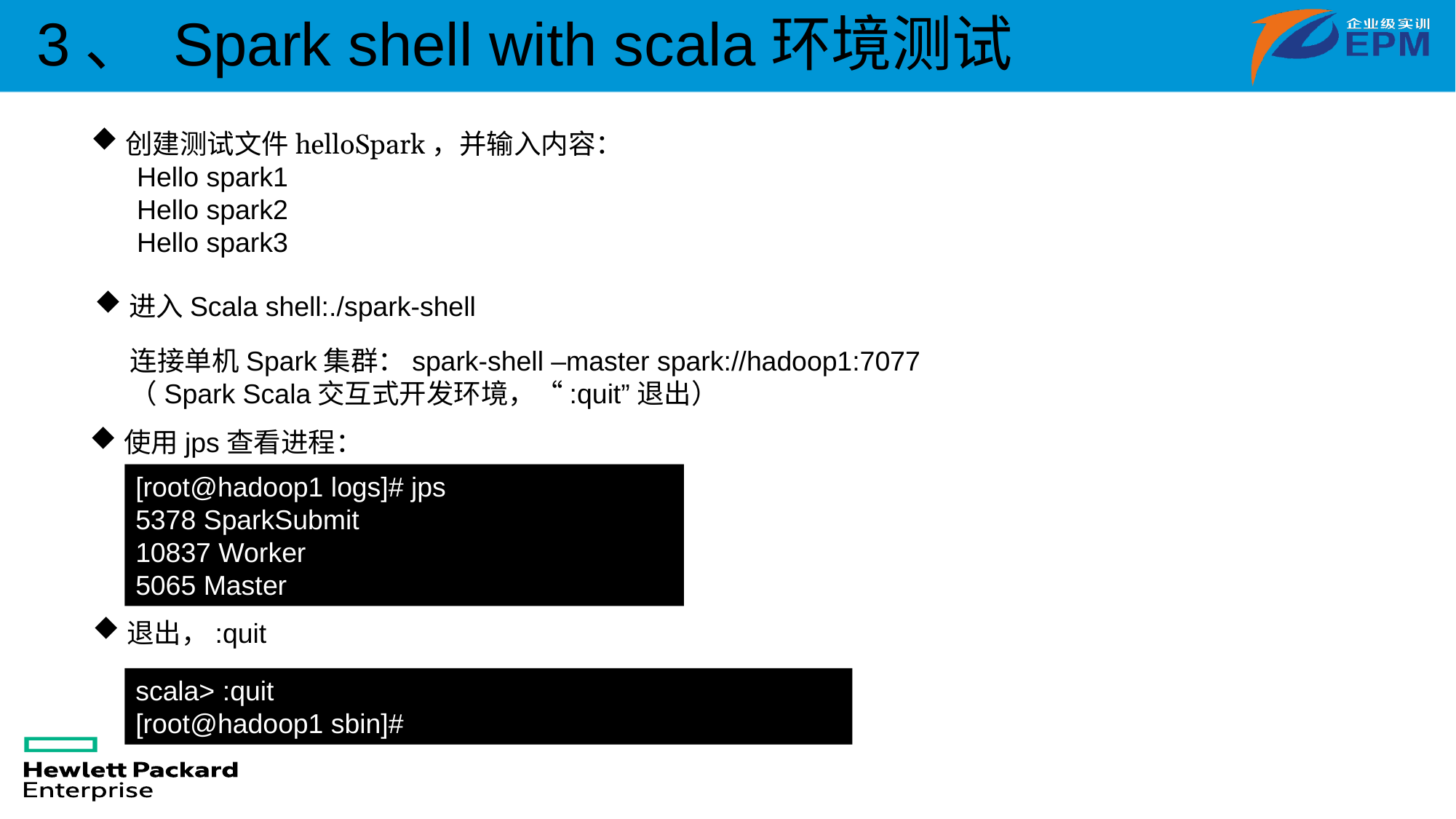

3、 Spark shell with scala环境测试
创建测试文件helloSpark，并输入内容：
      Hello spark1
      Hello spark2
      Hello spark3
进入Scala shell:./spark-shell
连接单机Spark集群：spark-shell –master spark://hadoop1:7077
（Spark Scala交互式开发环境，“:quit”退出）
使用jps查看进程：
[root@hadoop1 logs]# jps
5378 SparkSubmit
10837 Worker
5065 Master
退出，:quit
scala> :quit
[root@hadoop1 sbin]#